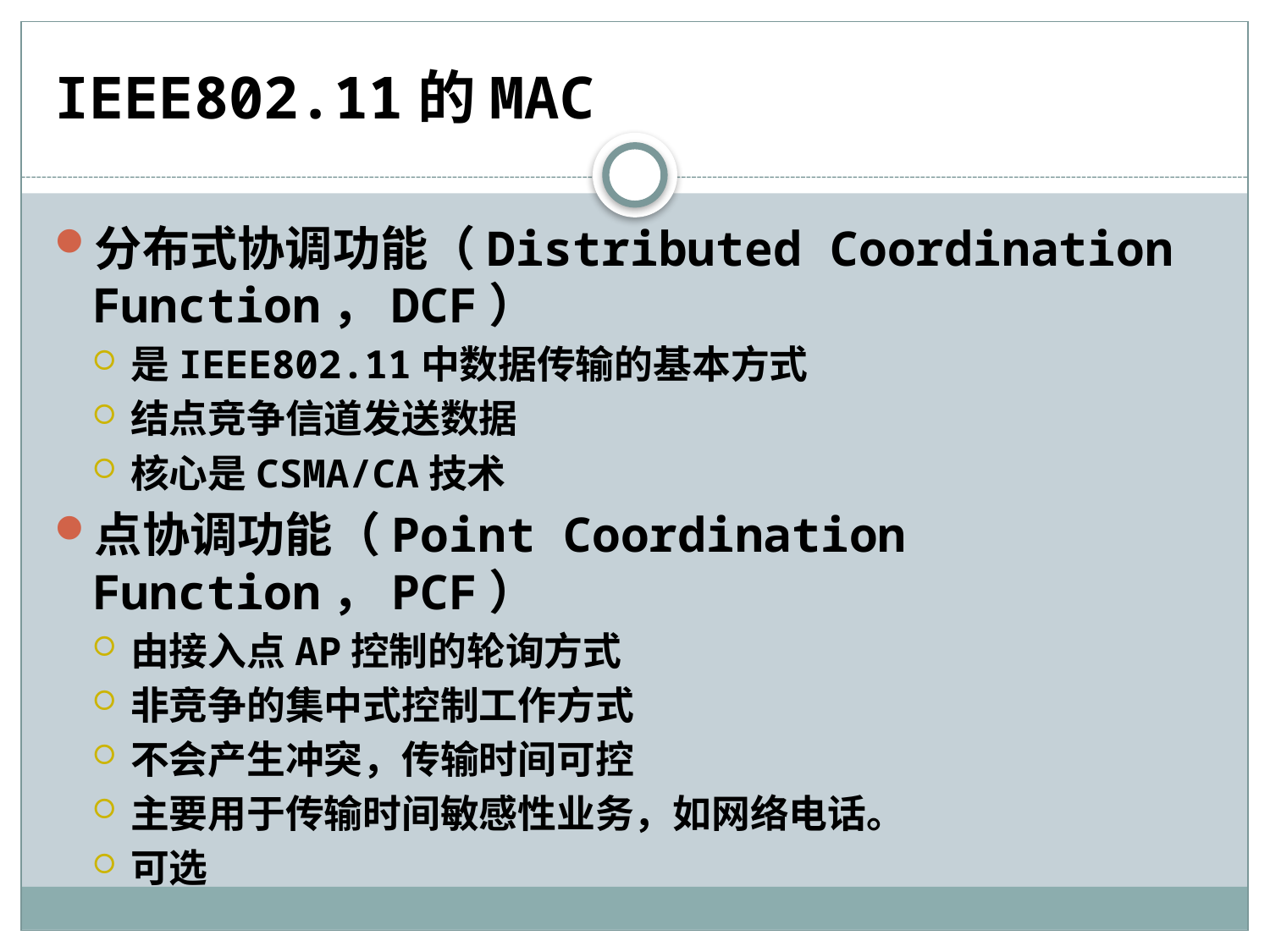

# IEEE802.11的MAC
分布式协调功能（Distributed Coordination Function，DCF）
是IEEE802.11中数据传输的基本方式
结点竞争信道发送数据
核心是CSMA/CA技术
点协调功能（Point Coordination Function，PCF）
由接入点AP控制的轮询方式
非竞争的集中式控制工作方式
不会产生冲突，传输时间可控
主要用于传输时间敏感性业务，如网络电话。
可选